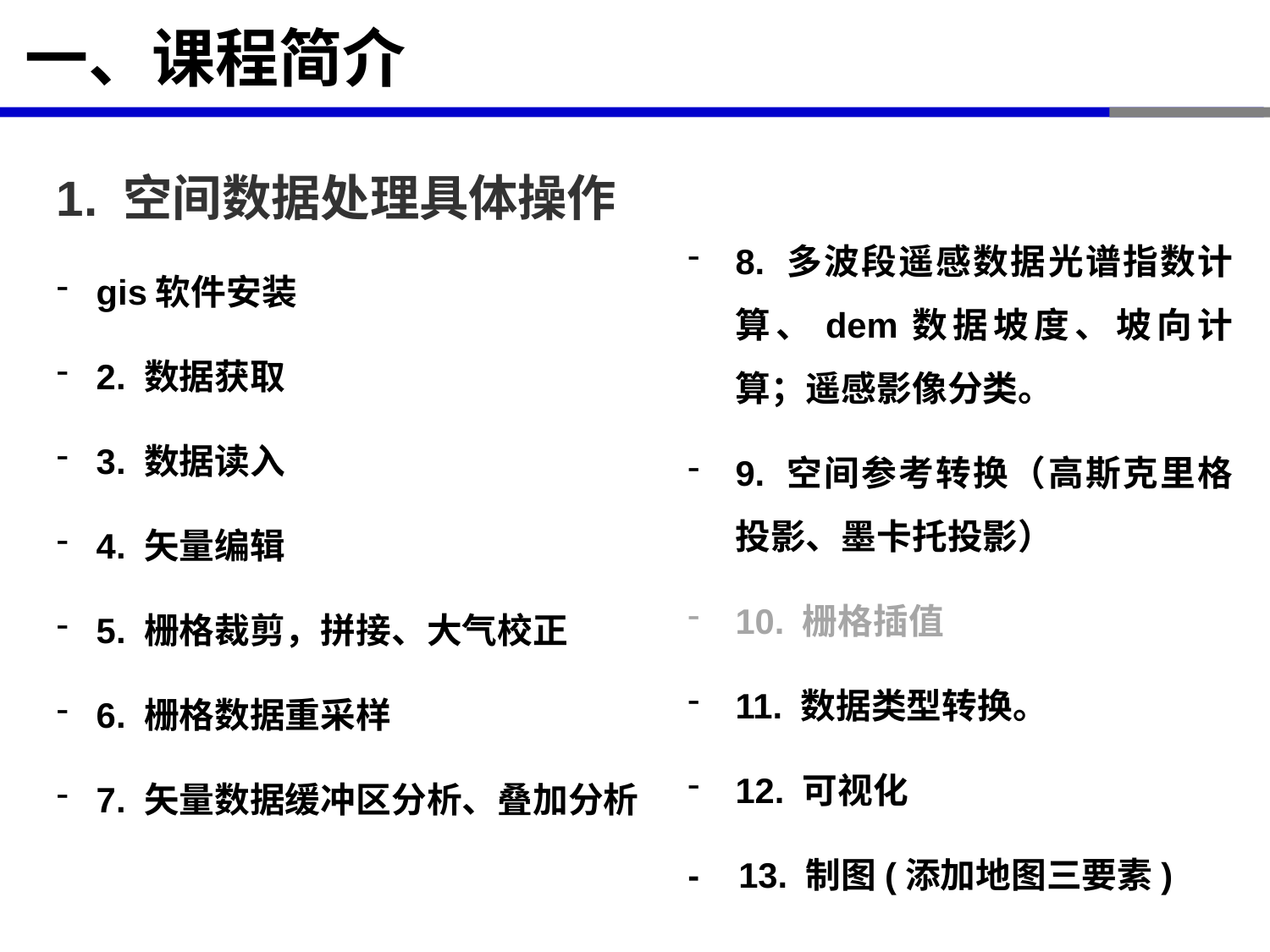

# 一、课程简介
1. 空间数据处理具体操作
8. 多波段遥感数据光谱指数计算、dem数据坡度、坡向计算；遥感影像分类。
9. 空间参考转换（高斯克里格投影、墨卡托投影）
10. 栅格插值
11. 数据类型转换。
12. 可视化
-    13. 制图(添加地图三要素)
gis软件安装
2. 数据获取
3. 数据读入
4. 矢量编辑
5. 栅格裁剪，拼接、大气校正
6. 栅格数据重采样
7. 矢量数据缓冲区分析、叠加分析